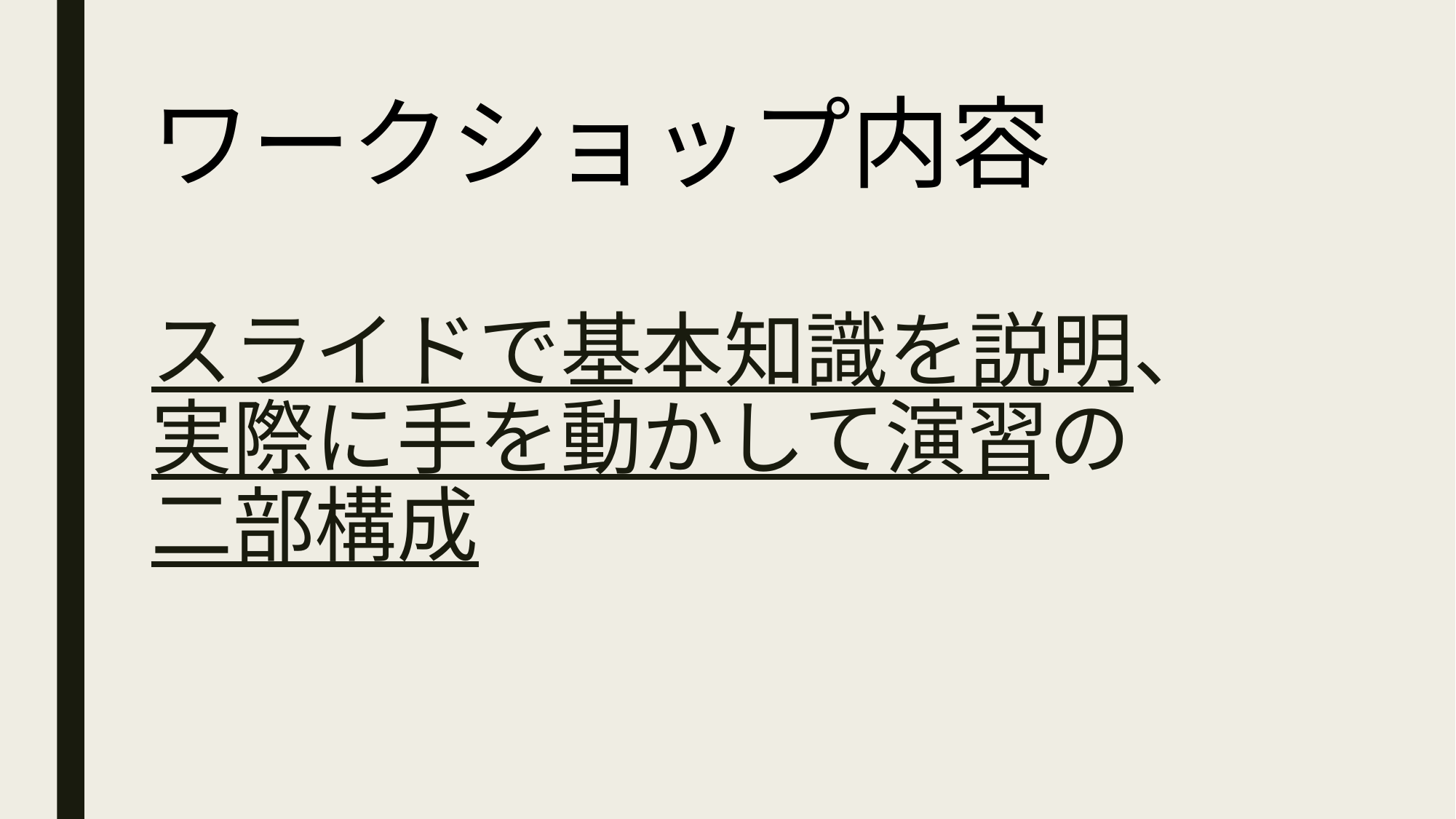

ワークショップ内容

スライドで基本知識を説明、
実際に手を動かして演習の
二部構成